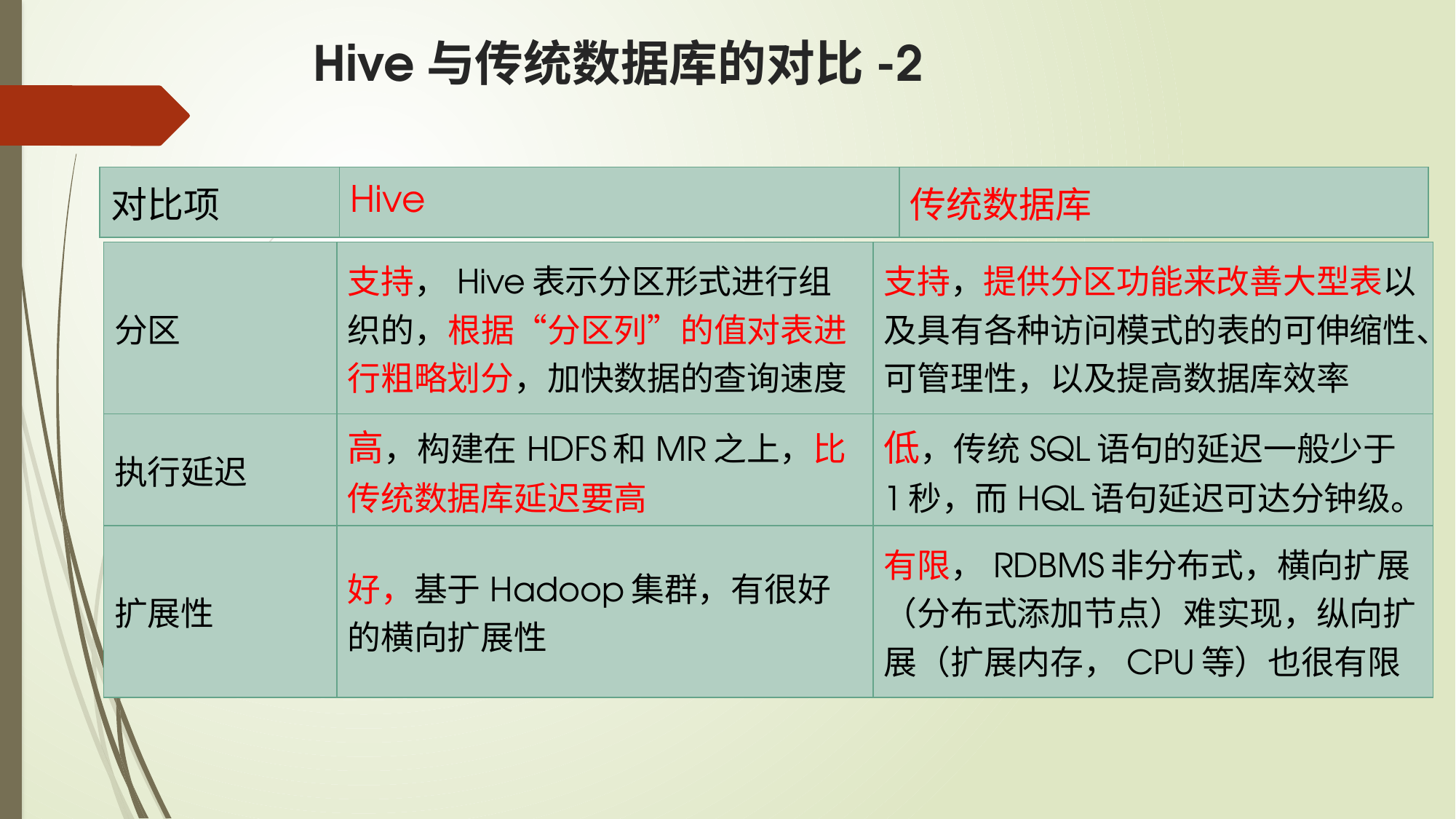

# Hive与传统数据库的对比-2
| 对比项 | Hive | 传统数据库 |
| --- | --- | --- |
| 分区 | 支持，Hive表示分区形式进行组织的，根据“分区列”的值对表进行粗略划分，加快数据的查询速度 | 支持，提供分区功能来改善大型表以及具有各种访问模式的表的可伸缩性、可管理性，以及提高数据库效率 |
| --- | --- | --- |
| 执行延迟 | 高，构建在HDFS和MR之上，比传统数据库延迟要高 | 低，传统SQL语句的延迟一般少于1秒，而HQL语句延迟可达分钟级。 |
| 扩展性 | 好，基于Hadoop集群，有很好的横向扩展性 | 有限，RDBMS非分布式，横向扩展（分布式添加节点）难实现，纵向扩展（扩展内存，CPU等）也很有限 |